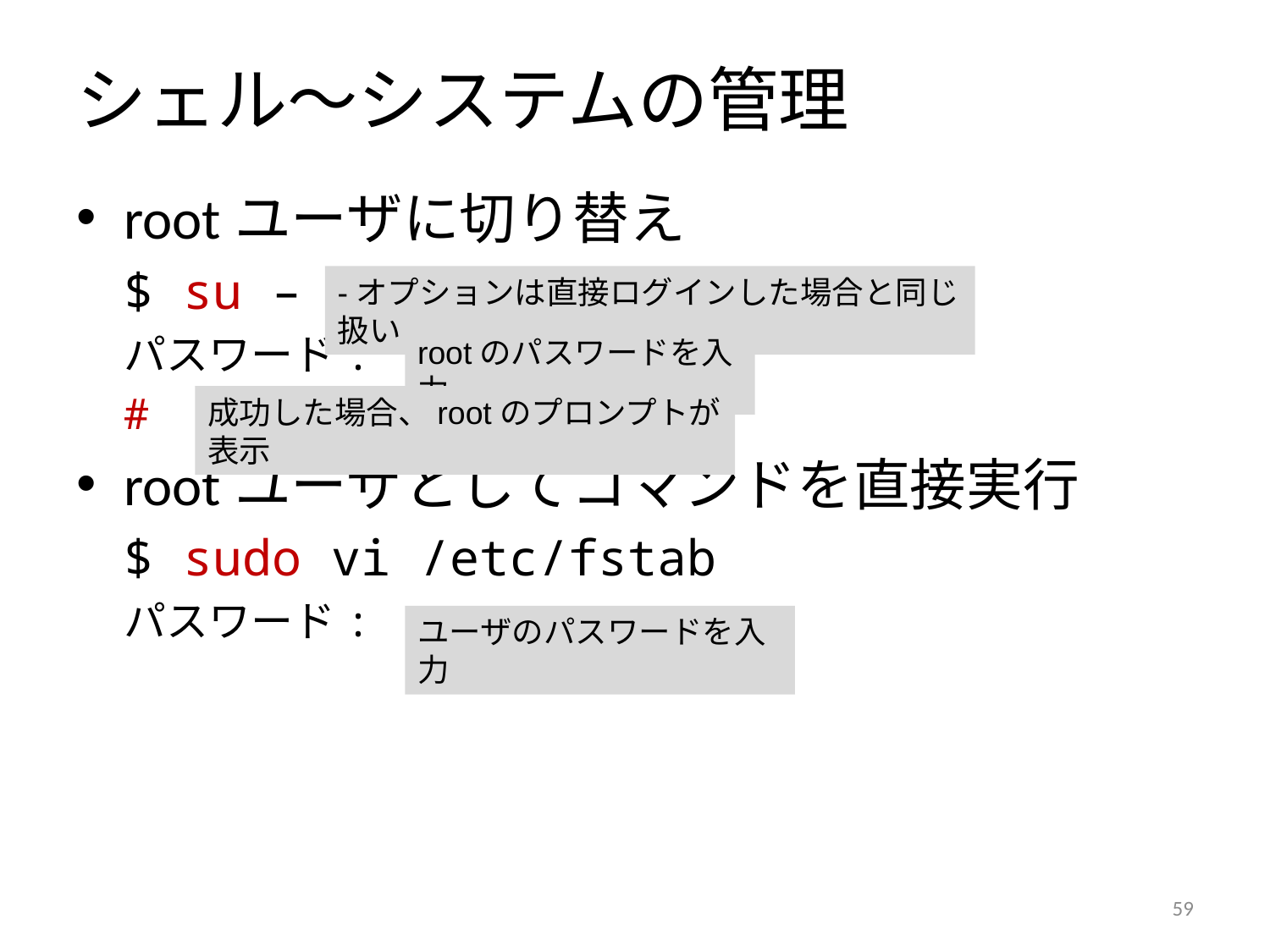

# シェル～システムの管理
rootユーザに切り替え
	$ su –
	パスワード:
	#
rootユーザとしてコマンドを直接実行
	$ sudo vi /etc/fstab
	パスワード:

-オプションは直接ログインした場合と同じ扱い
rootのパスワードを入力
成功した場合、rootのプロンプトが表示
ユーザのパスワードを入力
59